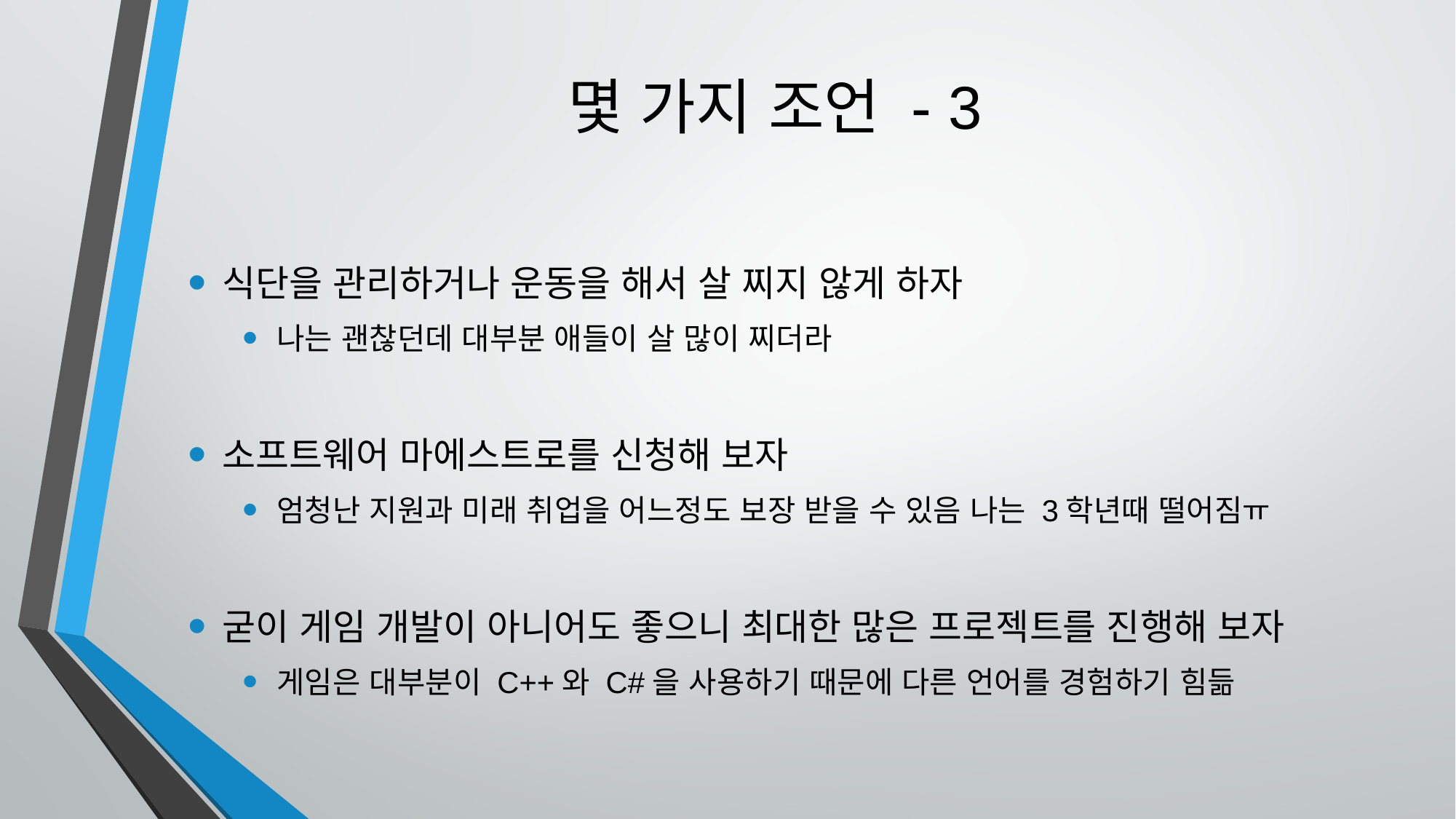

# 몇 가지 조언 - 3

식단을 관리하거나 운동을 해서 살 찌지 않게 하자
나는 괜찮던데 대부분 애들이 살 많이 찌더라

소프트웨어 마에스트로를 신청해 보자
엄청난 지원과 미래 취업을 어느정도 보장 받을 수 있음 나는 3학년때 떨어짐ㅠ

굳이 게임 개발이 아니어도 좋으니 최대한 많은 프로젝트를 진행해 보자
게임은 대부분이 C++와 C#을 사용하기 때문에 다른 언어를 경험하기 힘듦